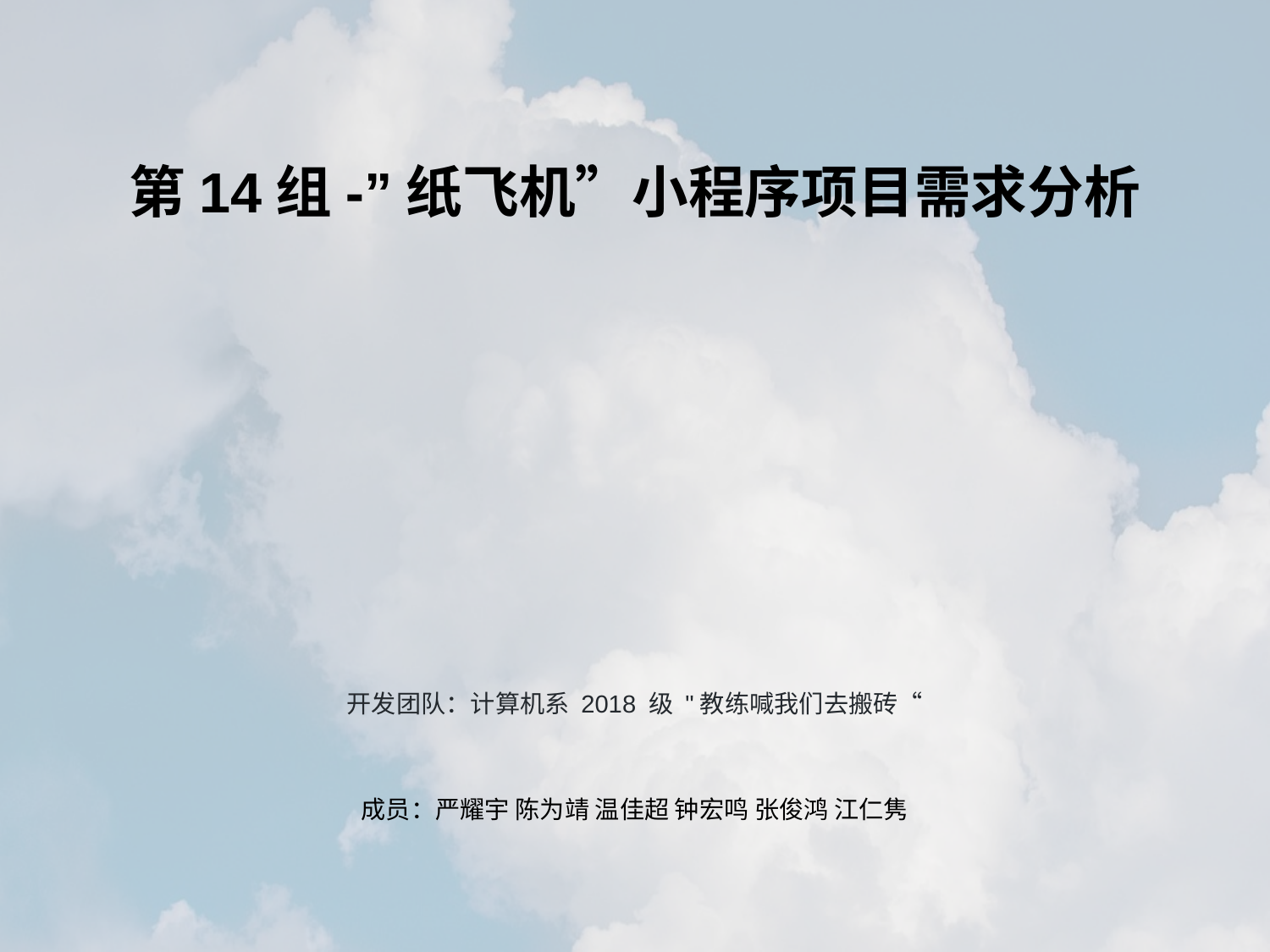

# 第14组-”纸飞机”小程序项目需求分析
开发团队：计算机系 2018 级 "教练喊我们去搬砖“

成员：严耀宇 陈为靖 温佳超 钟宏鸣 张俊鸿 江仁隽